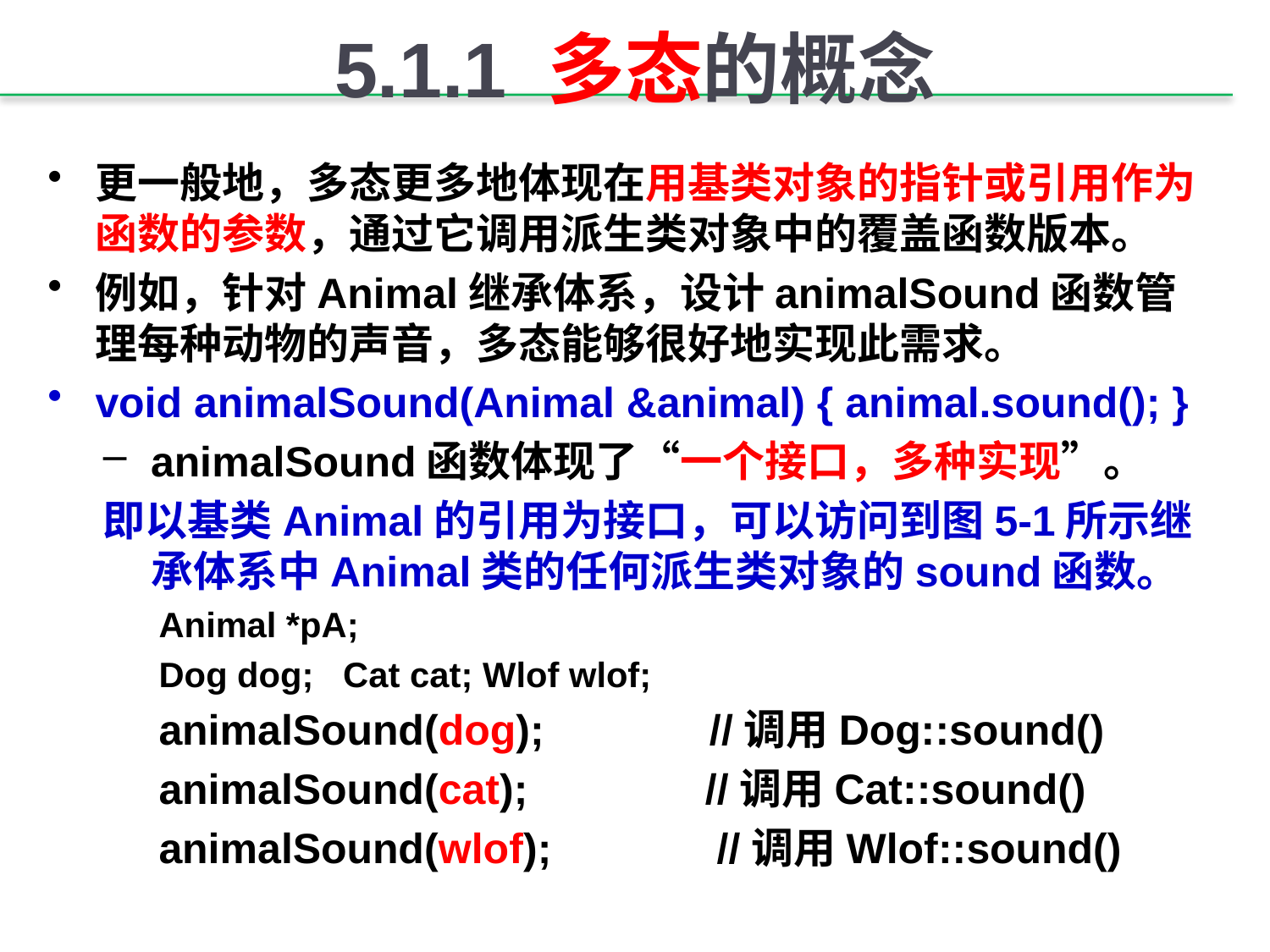

# 5.1.1 多态的概念
更一般地，多态更多地体现在用基类对象的指针或引用作为函数的参数，通过它调用派生类对象中的覆盖函数版本。
例如，针对Animal继承体系，设计animalSound函数管理每种动物的声音，多态能够很好地实现此需求。
void animalSound(Animal &animal) { animal.sound(); }
animalSound函数体现了“一个接口，多种实现”。
即以基类Animal的引用为接口，可以访问到图5-1所示继承体系中Animal类的任何派生类对象的sound函数。
Animal *pA;
Dog dog;   Cat cat; Wlof wlof;
animalSound(dog);              //调用Dog::sound()
animalSound(cat);               //调用Cat::sound()
animalSound(wlof);              //调用Wlof::sound()